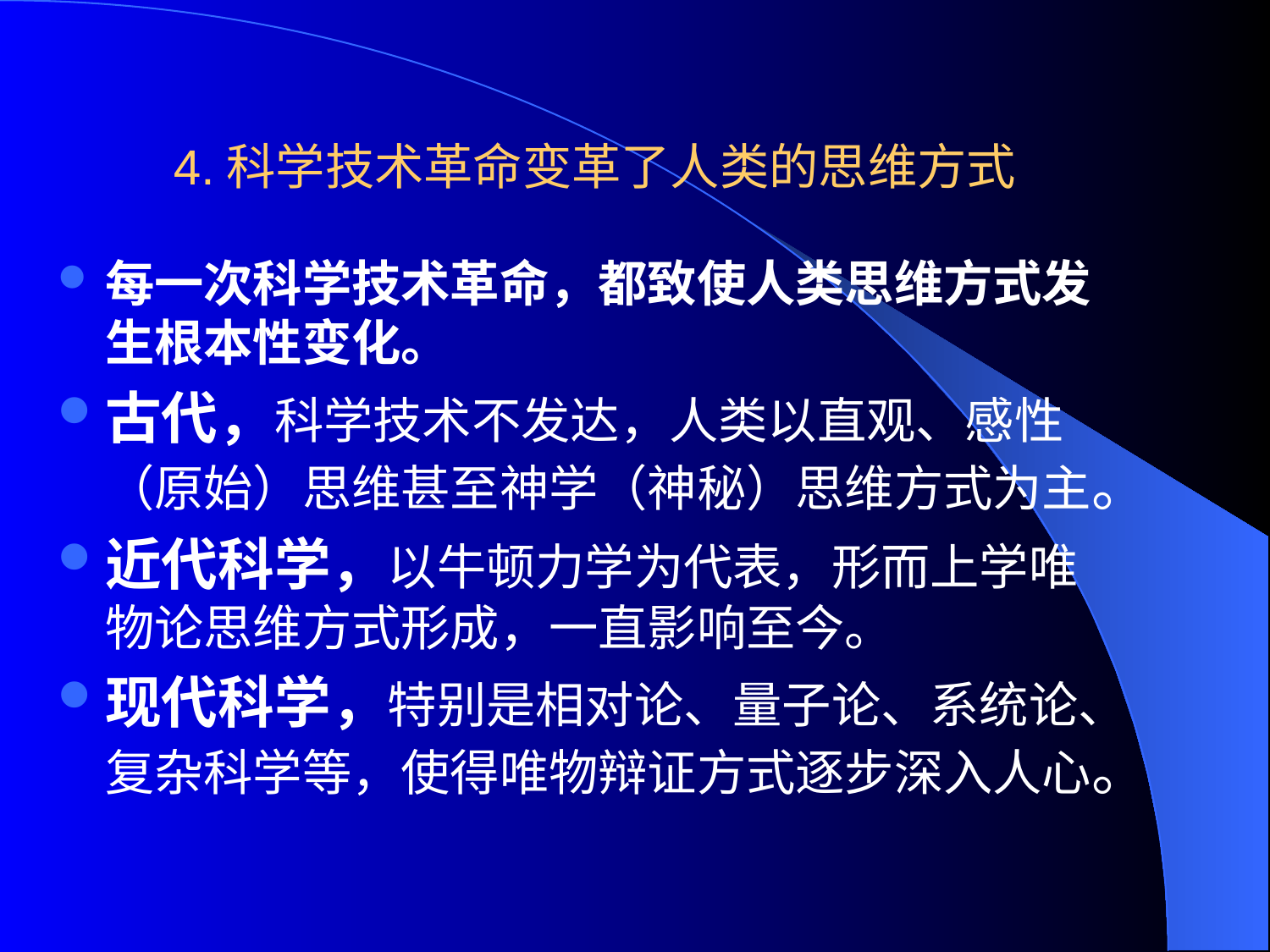

# 4.科学技术革命变革了人类的思维方式
每一次科学技术革命，都致使人类思维方式发生根本性变化。
古代，科学技术不发达，人类以直观、感性（原始）思维甚至神学（神秘）思维方式为主。
近代科学，以牛顿力学为代表，形而上学唯物论思维方式形成，一直影响至今。
现代科学，特别是相对论、量子论、系统论、复杂科学等，使得唯物辩证方式逐步深入人心。